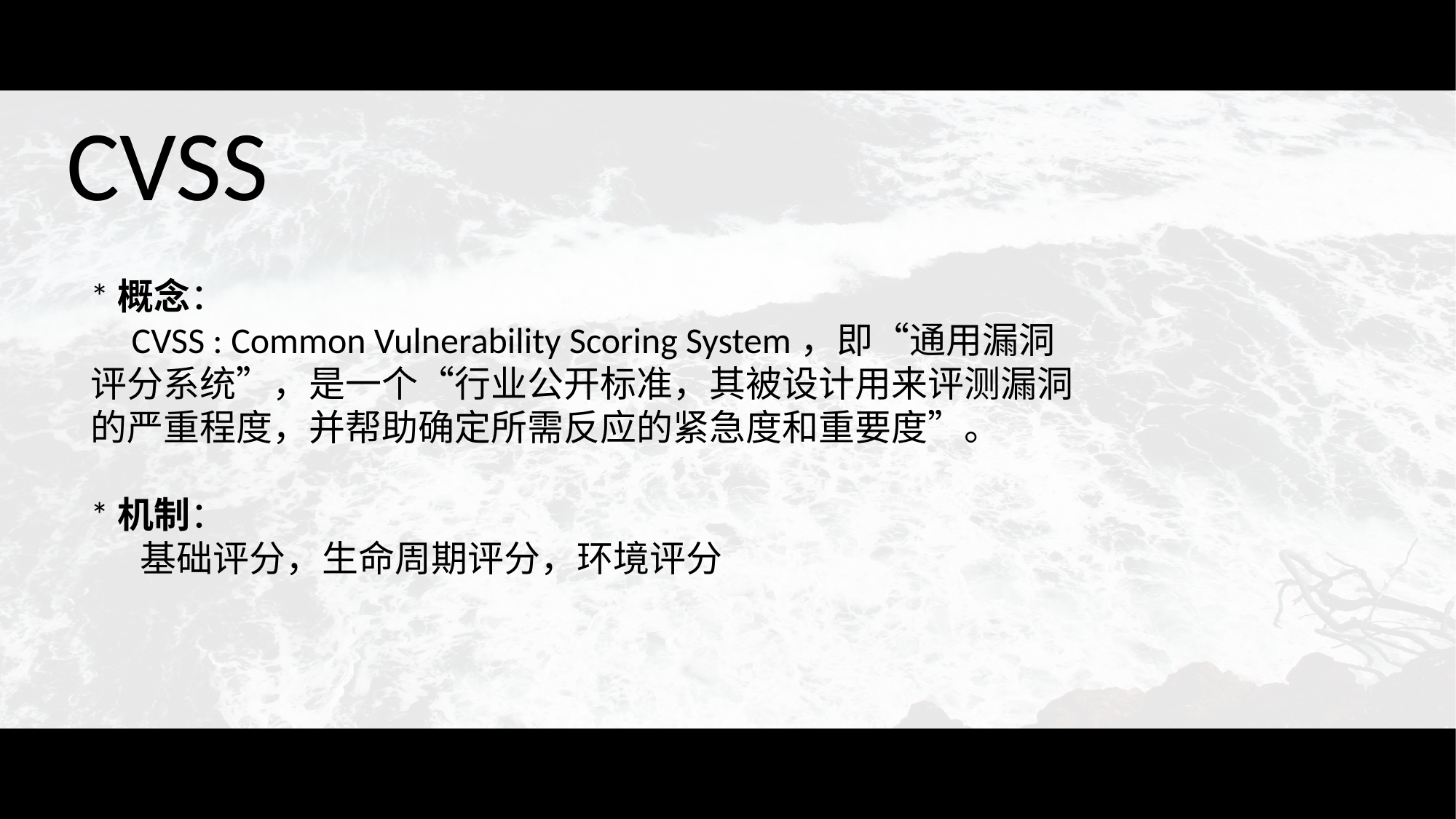

CVSS
*概念：
     CVSS : Common Vulnerability Scoring System，即“通用漏洞评分系统”，是一个“行业公开标准，其被设计用来评测漏洞的严重程度，并帮助确定所需反应的紧急度和重要度”。

*机制：
     基础评分，生命周期评分，环境评分